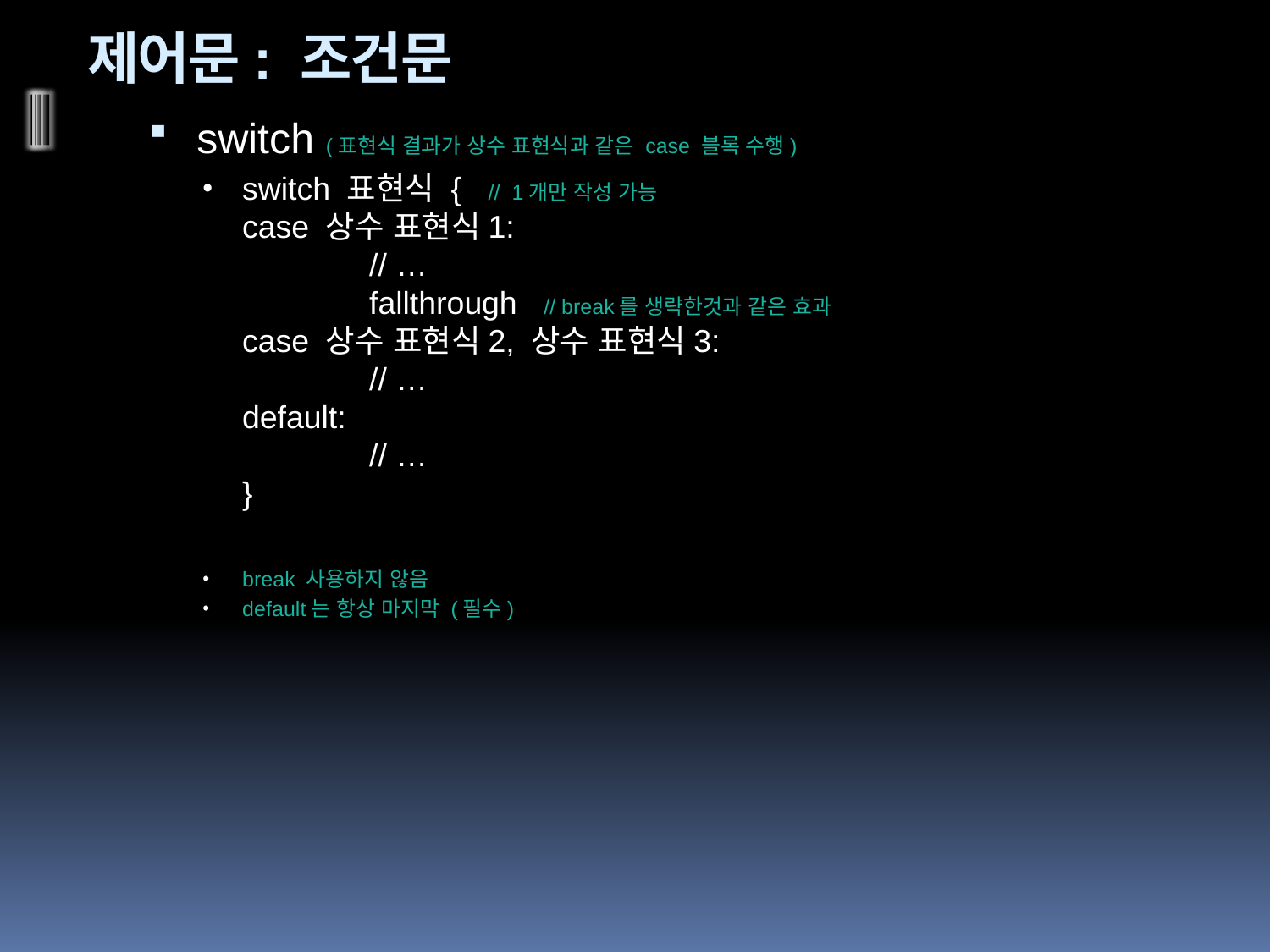

# 제어문: 조건문
switch (표현식 결과가 상수 표현식과 같은 case 블록 수행)
switch 표현식 {   //  1개만 작성 가능
case 상수 표현식1:
	// …
	fallthrough   // break를 생략한것과 같은 효과
case 상수 표현식2, 상수 표현식3:
	// …
default:
	// …
}

break 사용하지 않음
default는 항상 마지막 (필수)